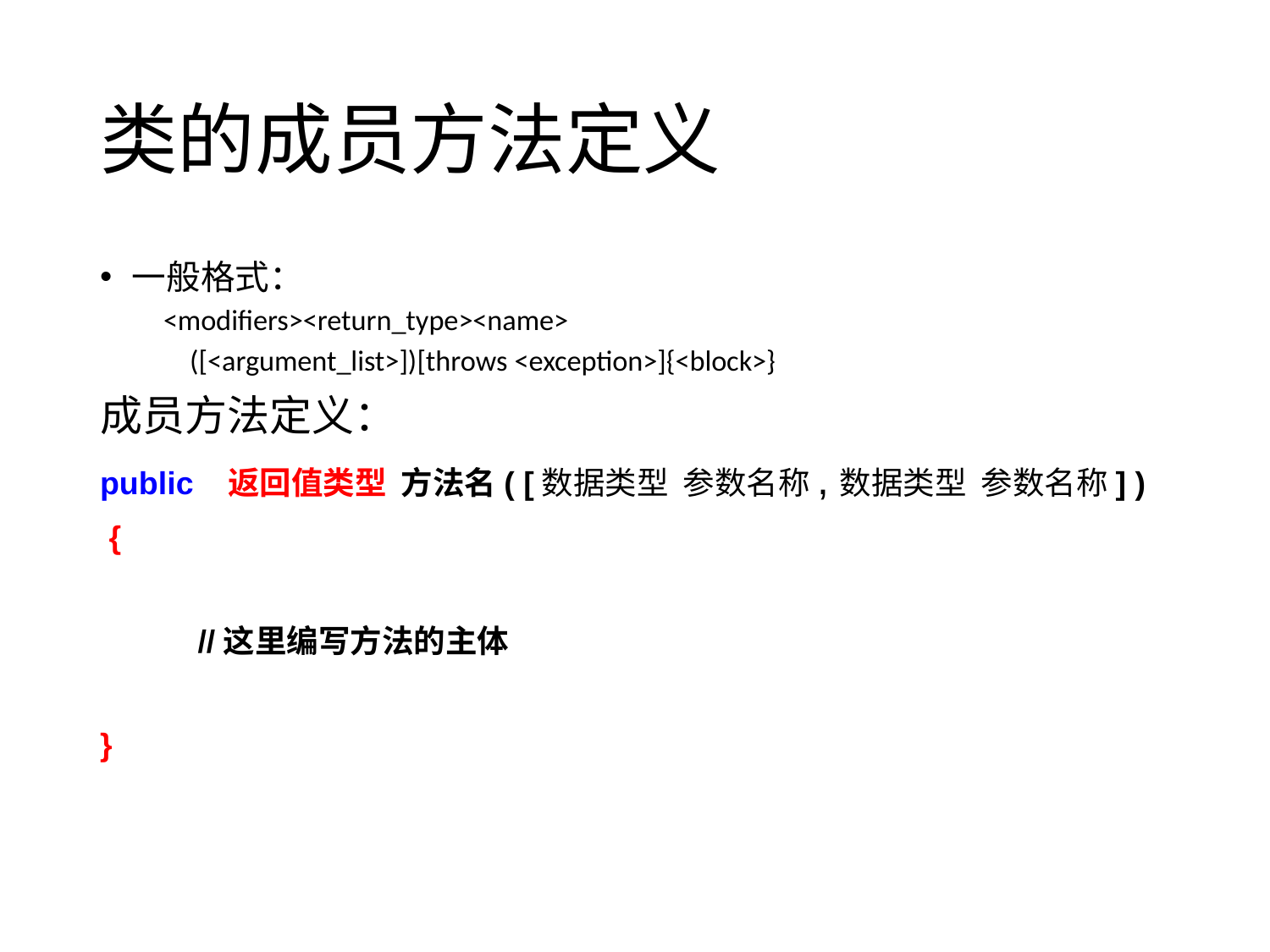

# 类的成员方法定义
一般格式：
<modifiers><return_type><name>
    ([<argument_list>])[throws <exception>]{<block>}
成员方法定义：
public   返回值类型  方法名( [数据类型  参数名称,数据类型  参数名称] )
 {

           //这里编写方法的主体

}